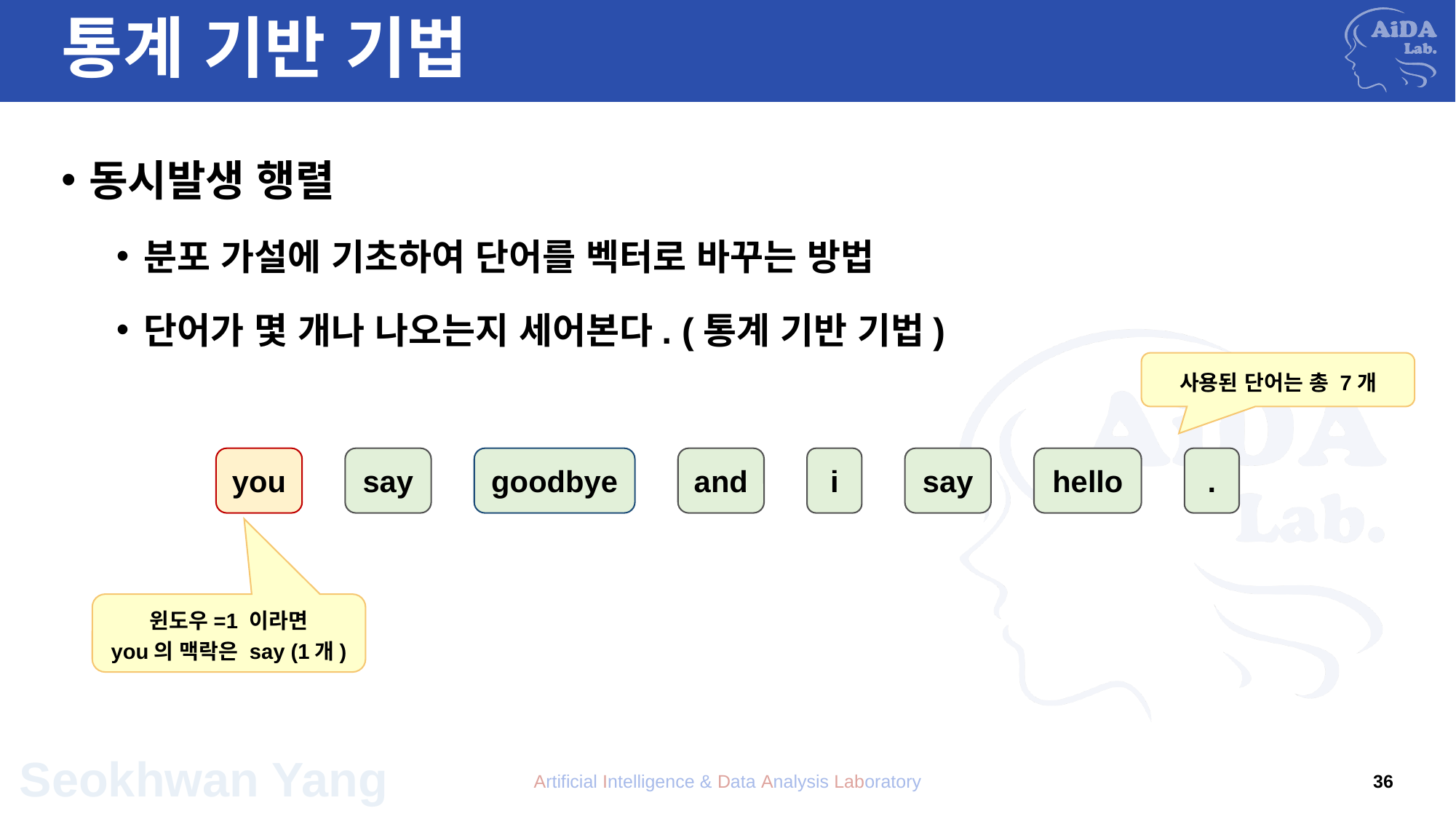

# 통계 기반 기법
동시발생 행렬
분포 가설에 기초하여 단어를 벡터로 바꾸는 방법
단어가 몇 개나 나오는지 세어본다. (통계 기반 기법)
사용된 단어는 총 7개
you
say
goodbye
and
i
say
hello
.
윈도우=1 이라면
you의 맥락은 say (1개)
Artificial Intelligence & Data Analysis Laboratory
36